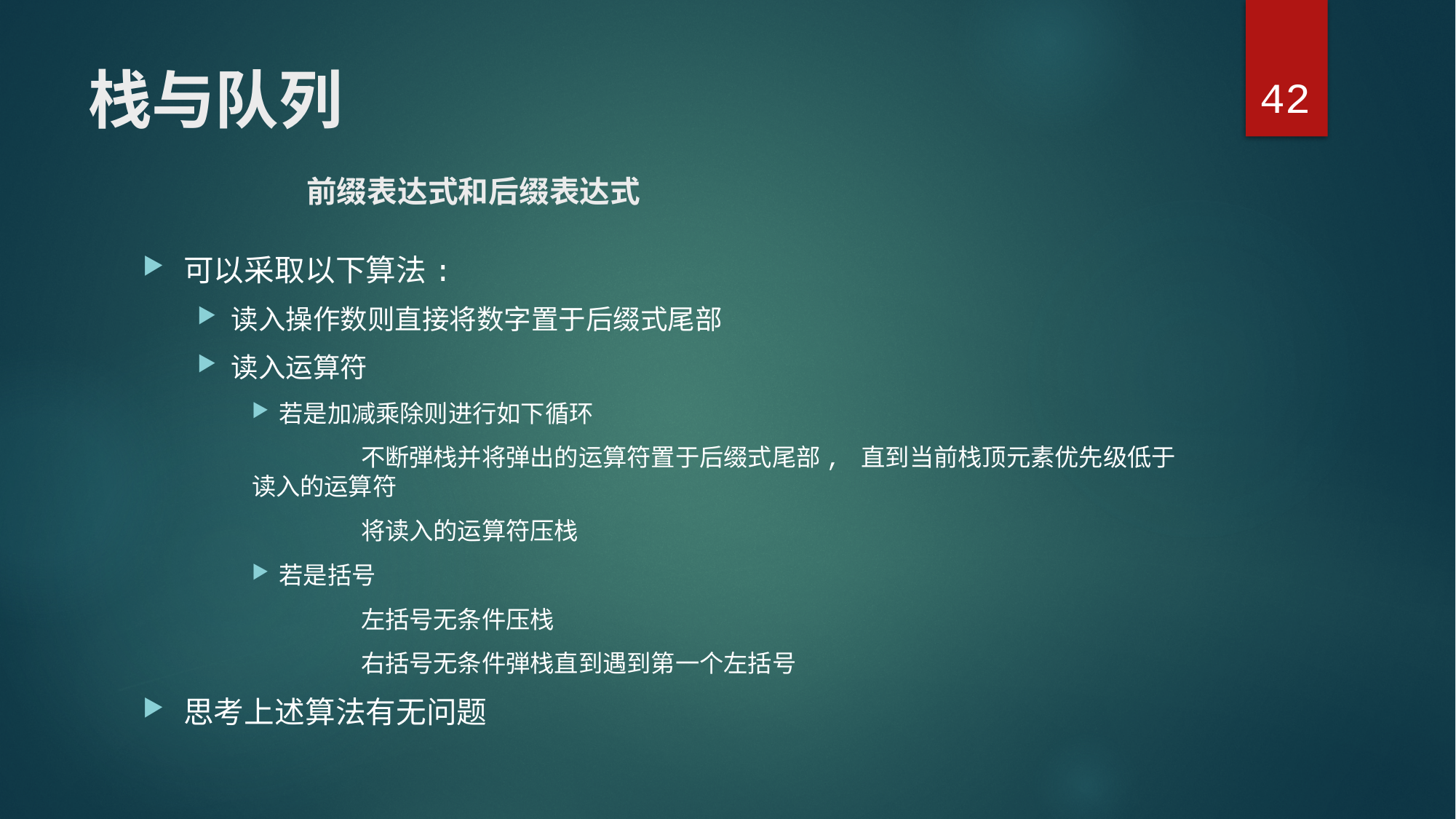

42
# 栈与队列 前缀表达式和后缀表达式
可以采取以下算法:
读入操作数则直接将数字置于后缀式尾部
读入运算符
若是加减乘除则进行如下循环
	不断弾栈并将弹出的运算符置于后缀式尾部, 直到当前栈顶元素优先级低于读入的运算符
	将读入的运算符压栈
若是括号
	左括号无条件压栈
	右括号无条件弾栈直到遇到第一个左括号
思考上述算法有无问题